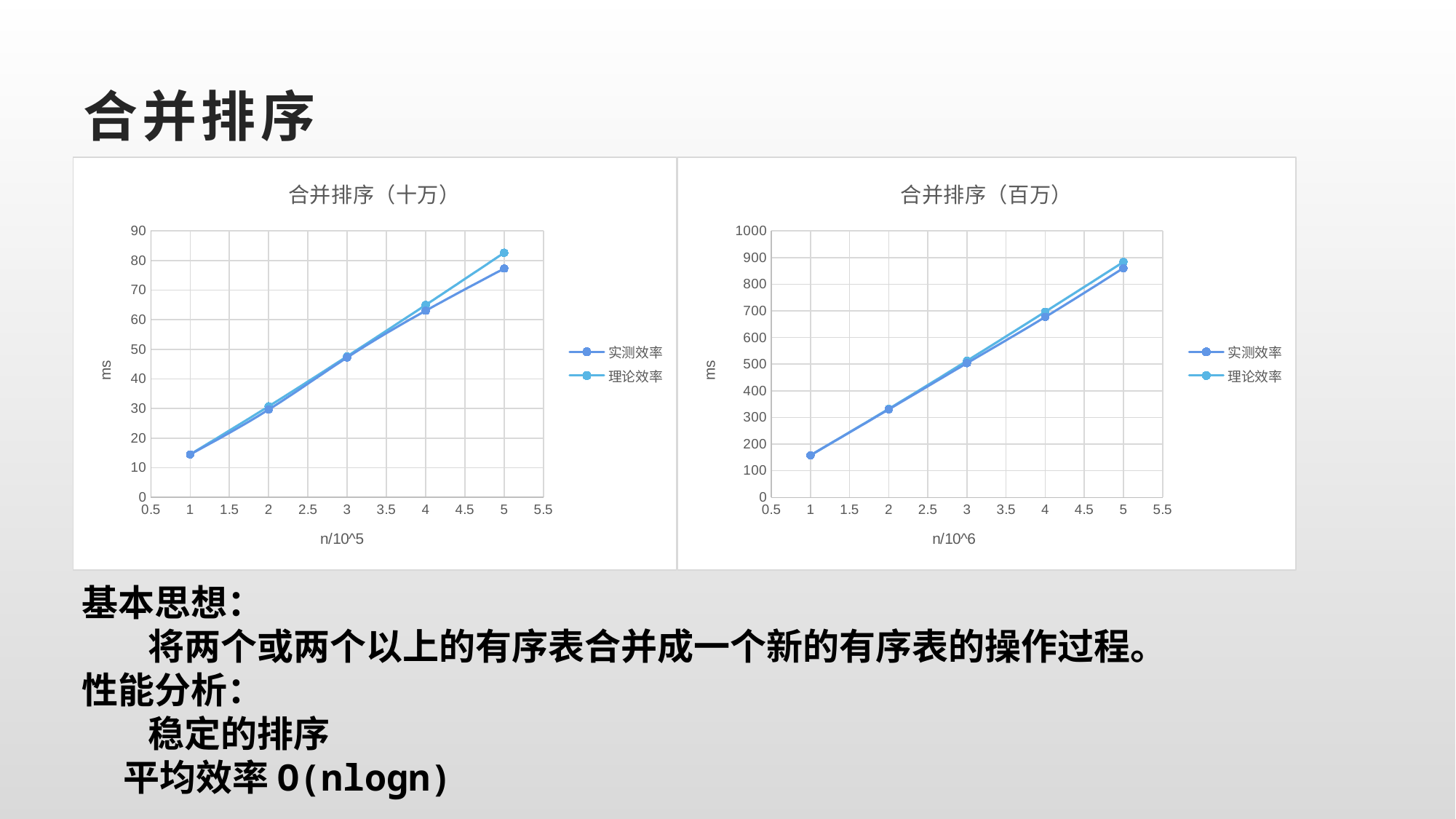

# 合并排序

### Chart: 合并排序（十万）

| Category | 实测效率 | 理论效率 |
|---|---|---|

### Chart: 合并排序（百万）

| Category | 实测效率 | 理论效率 |
|---|---|---|
基本思想：
       将两个或两个以上的有序表合并成一个新的有序表的操作过程。
性能分析：
       稳定的排序
    平均效率O(nlogn)